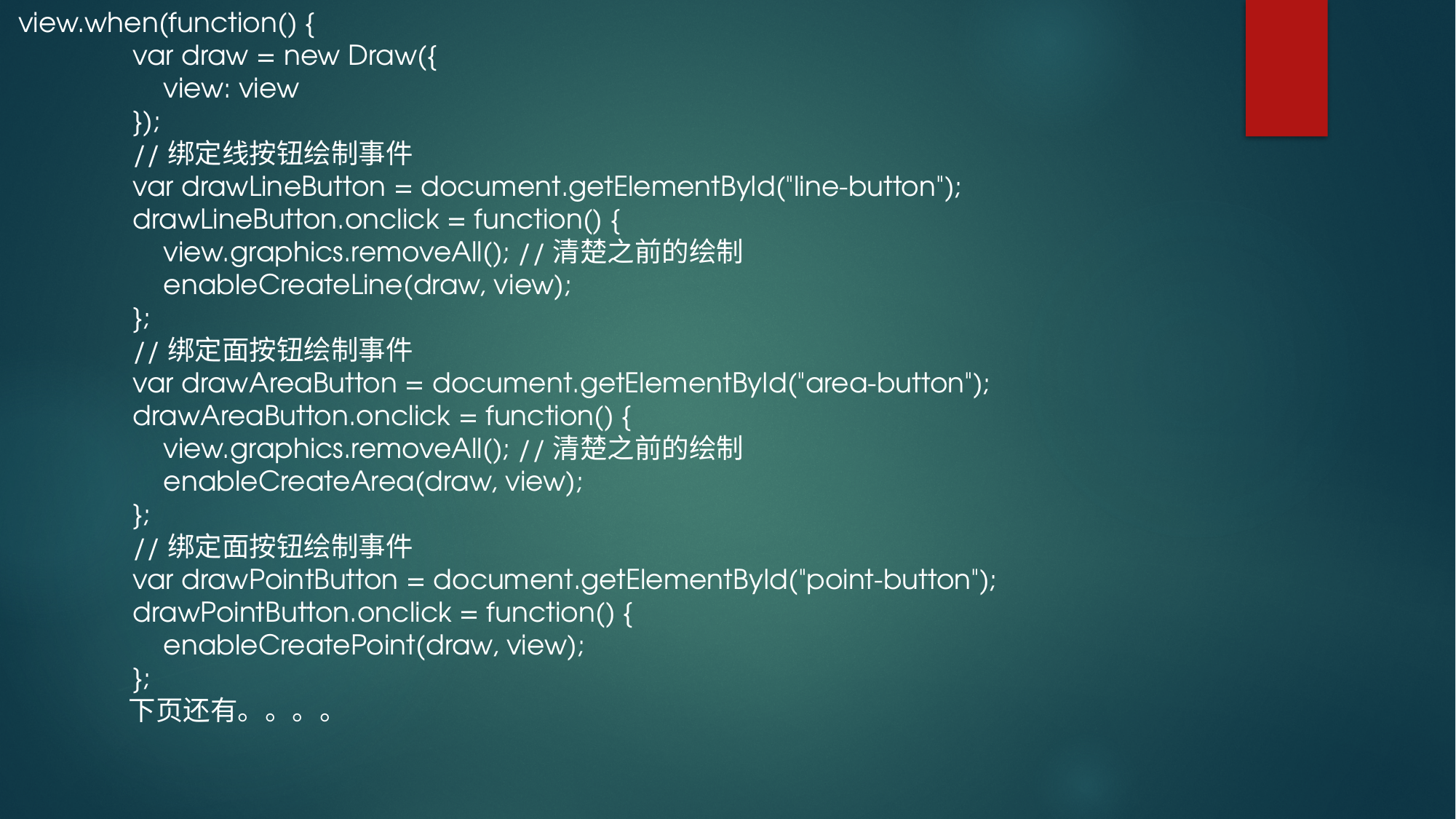

view.when(function() {
                var draw = new Draw({
                    view: view
                });
                //绑定线按钮绘制事件
                var drawLineButton = document.getElementById("line-button");
                drawLineButton.onclick = function() {
                    view.graphics.removeAll(); //清楚之前的绘制
                    enableCreateLine(draw, view);
                };
                //绑定面按钮绘制事件
                var drawAreaButton = document.getElementById("area-button");
                drawAreaButton.onclick = function() {
                    view.graphics.removeAll(); //清楚之前的绘制
                    enableCreateArea(draw, view);
                };
                //绑定面按钮绘制事件
                var drawPointButton = document.getElementById("point-button");
                drawPointButton.onclick = function() {
                    enableCreatePoint(draw, view);
                };
                  下页还有。。。。